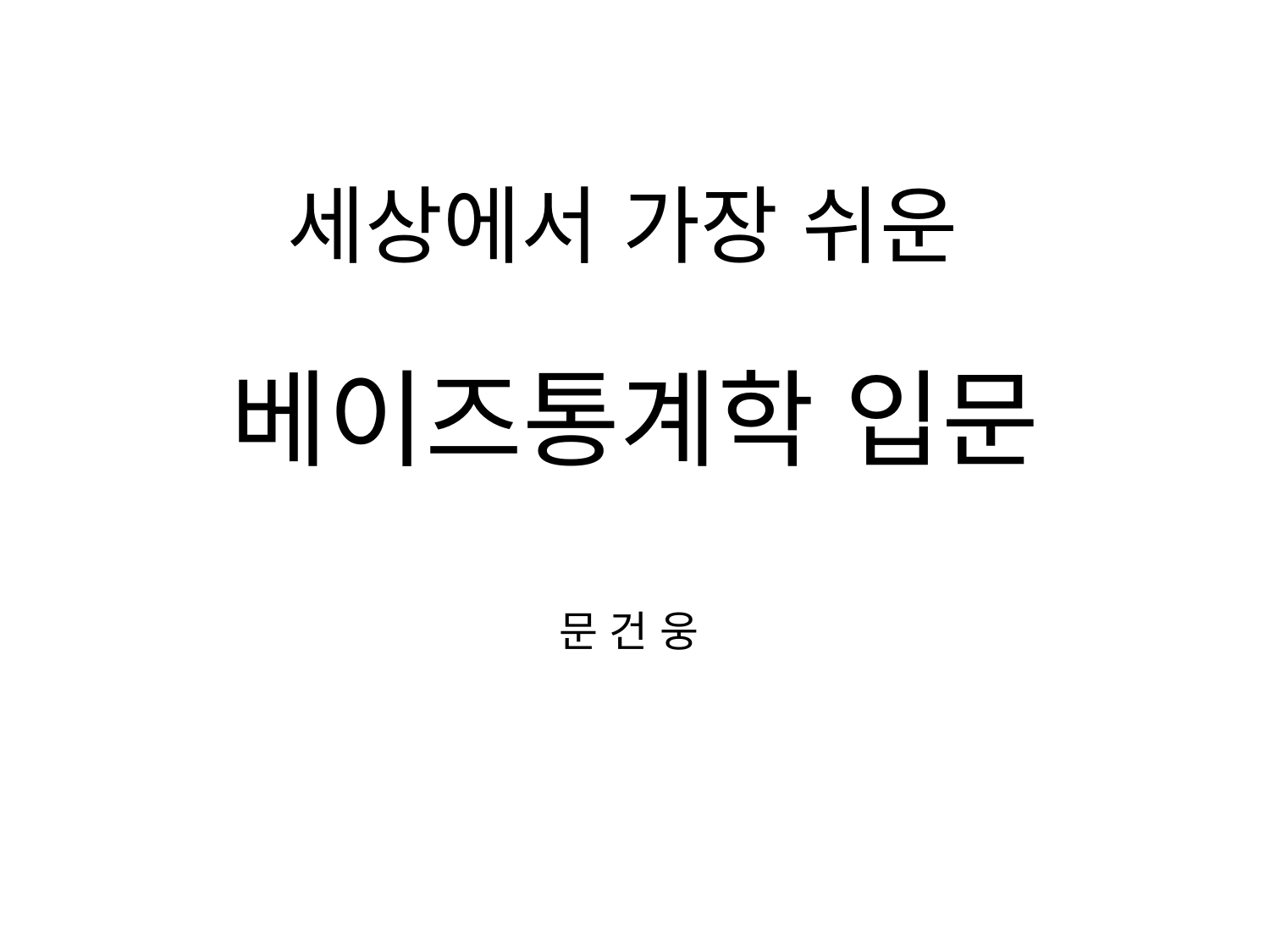

# 세상에서 가장 쉬운 베이즈통계학 입문
문 건 웅